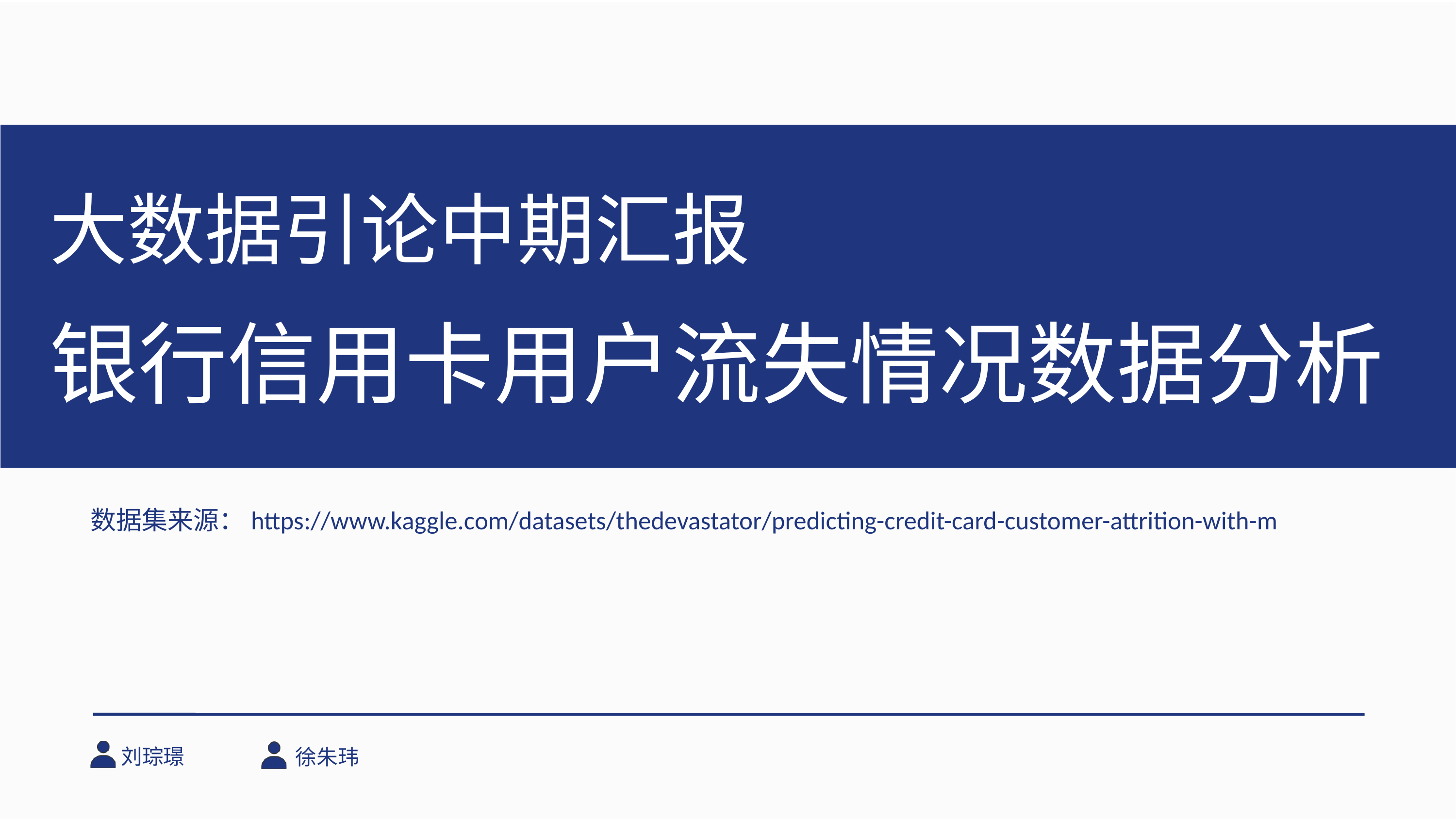

大数据引论中期汇报
银行信用卡用户流失情况数据分析
数据集来源：https://www.kaggle.com/datasets/thedevastator/predicting-credit-card-customer-attrition-with-m

刘琮璟
徐朱玮